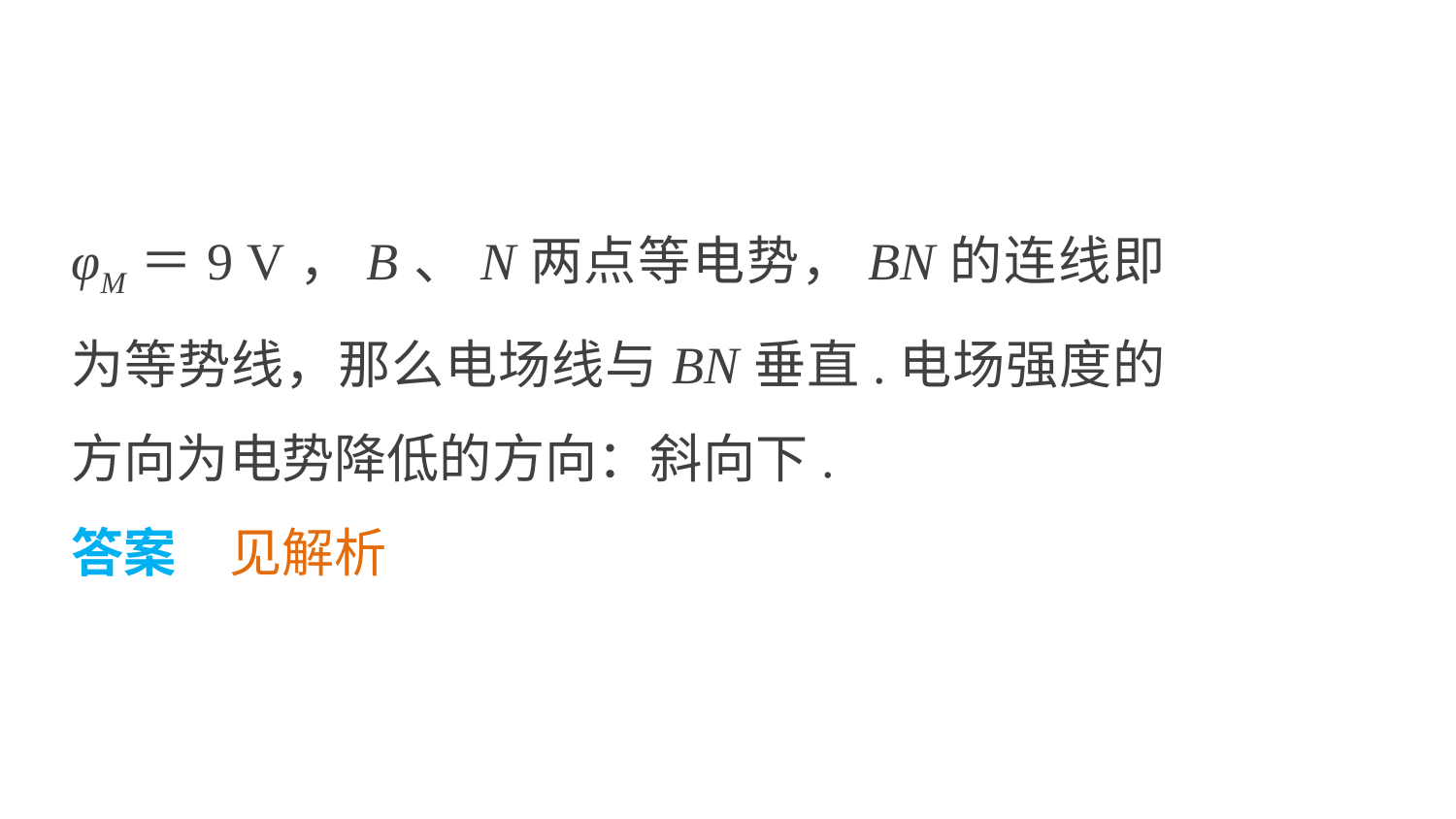

φM＝9 V，B、N两点等电势，BN的连线即为等势线，那么电场线与BN垂直.电场强度的方向为电势降低的方向：斜向下.
答案　见解析